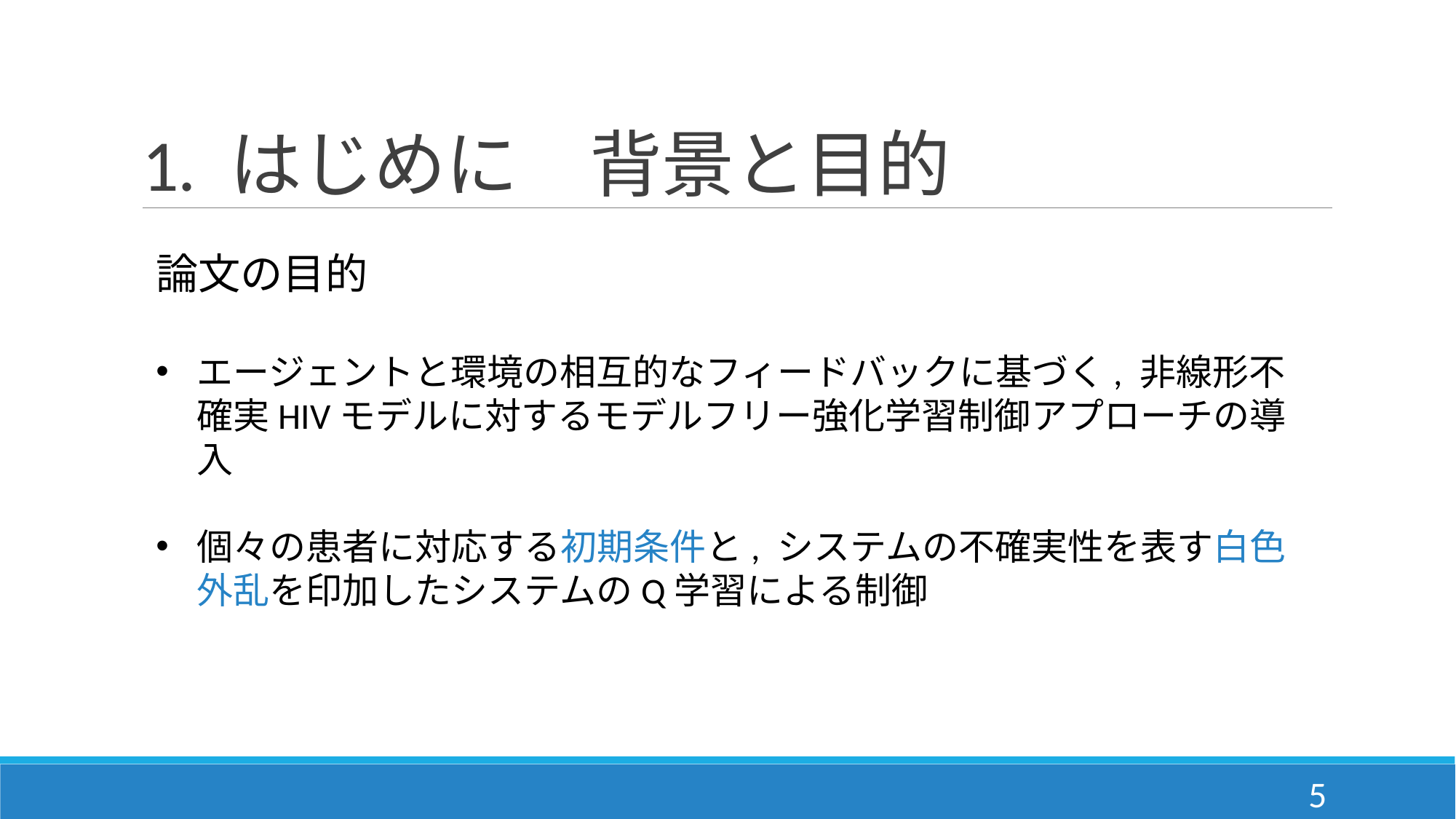

# 1. はじめに　背景と目的
論文の目的

エージェントと環境の相互的なフィードバックに基づく, 非線形不確実HIVモデルに対するモデルフリー強化学習制御アプローチの導入

個々の患者に対応する初期条件と, システムの不確実性を表す白色外乱を印加したシステムのQ学習による制御

5